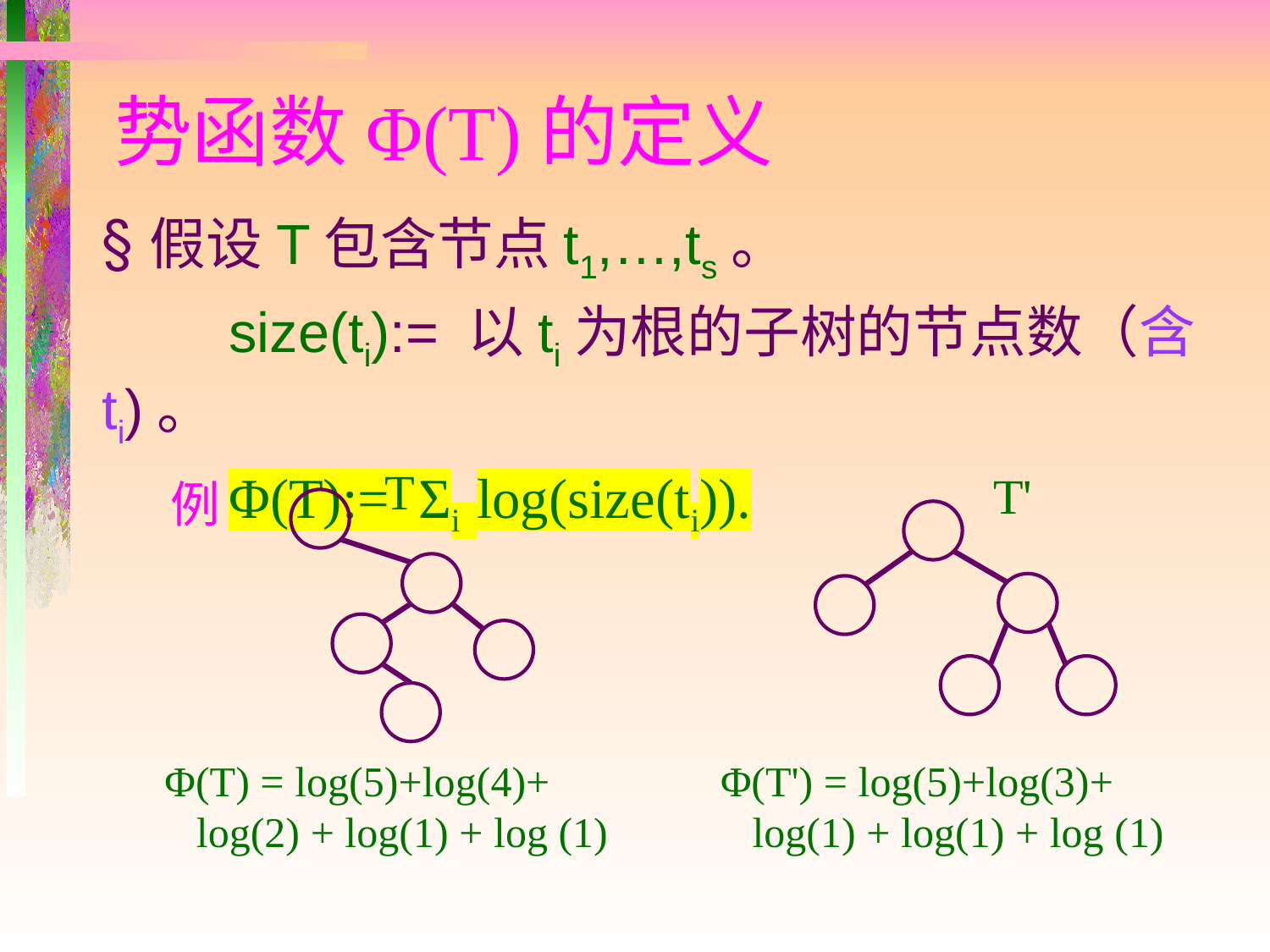

# 势函数Φ(T)的定义
假设T包含节点t1,…,ts。
	size(ti):= 以ti为根的子树的节点数（含ti)。
	Φ(T):=  Σi  log(size(ti)).
T
T'
例

Φ(T) = log(5)+log(4)+
   log(2) + log(1) + log (1)
Φ(T') = log(5)+log(3)+
   log(1) + log(1) + log (1)